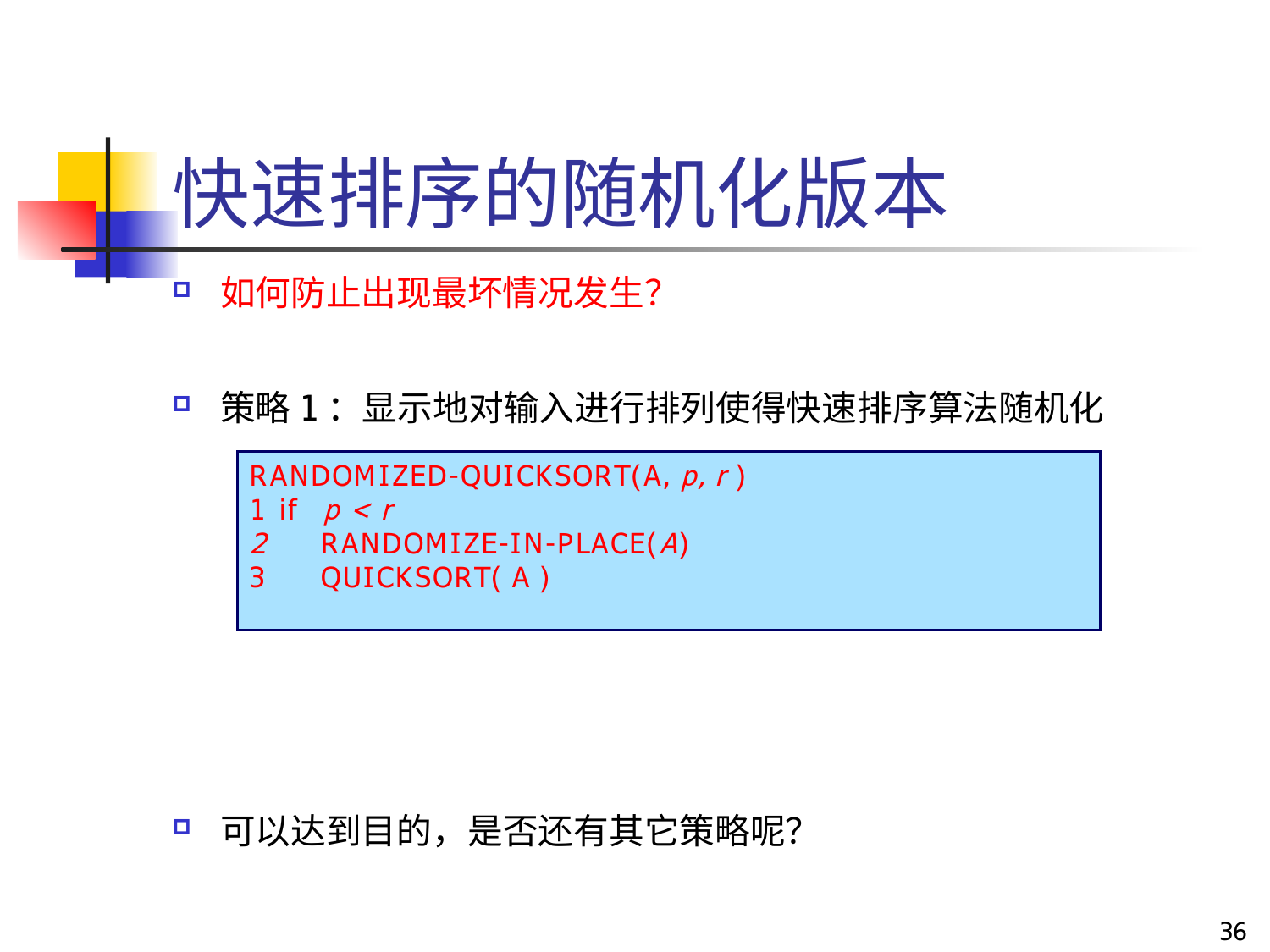

快速排序的随机化版本
如何防止出现最坏情况发生？

策略1：显示地对输入进行排列使得快速排序算法随机化

可以达到目的，是否还有其它策略呢？

RANDOMIZED-QUICKSORT(A, p, r )
if   p < r
     RANDOMIZE-IN-PLACE(A)
     QUICKSORT( A )
36